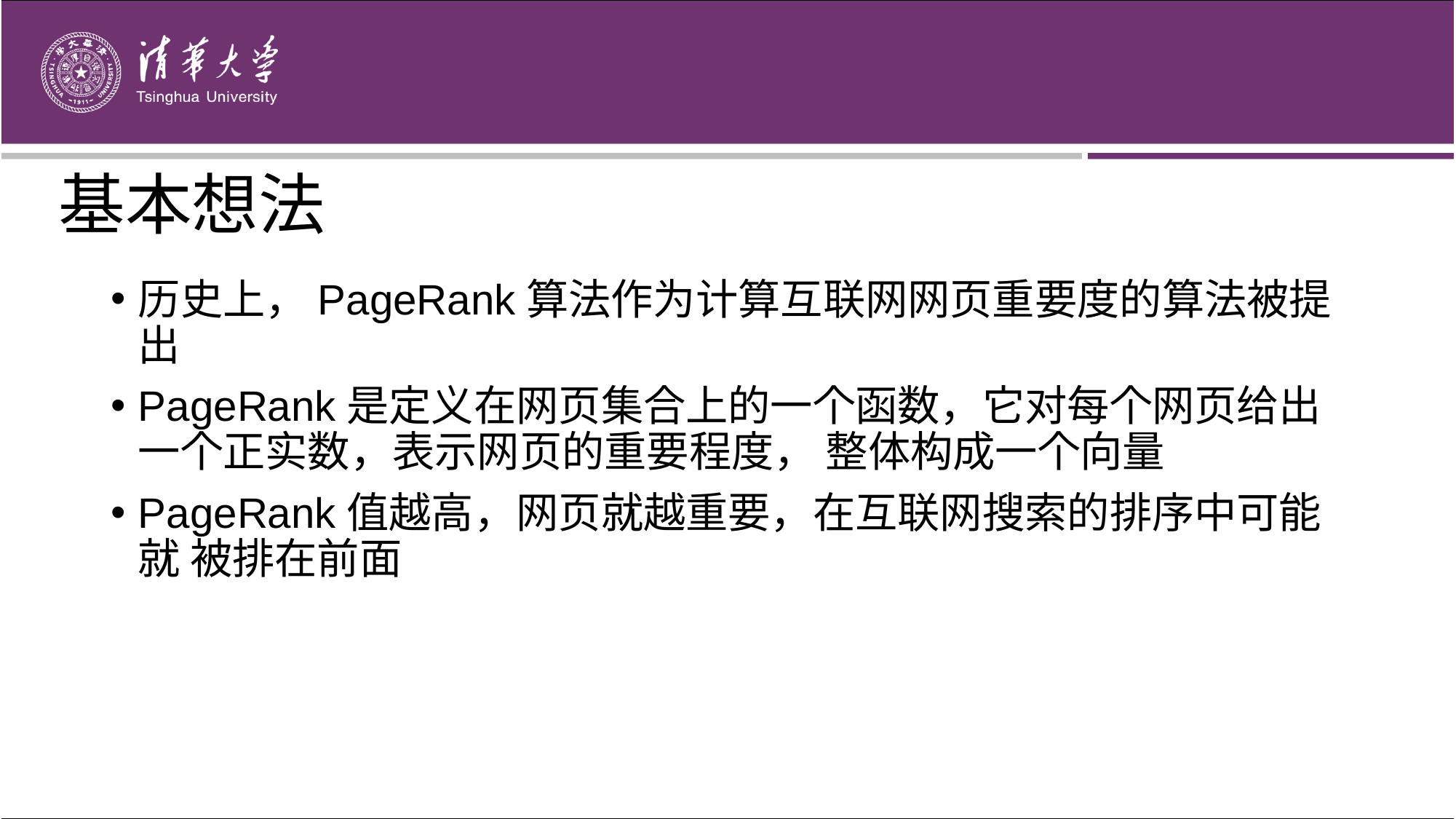

# 基本想法
历史上，PageRank算法作为计算互联网网页重要度的算法被提出
PageRank是定义在网页集合上的一个函数，它对每个网页给出一个正实数，表示网页的重要程度， 整体构成一个向量
PageRank值越高，网页就越重要，在互联网搜索的排序中可能就 被排在前面